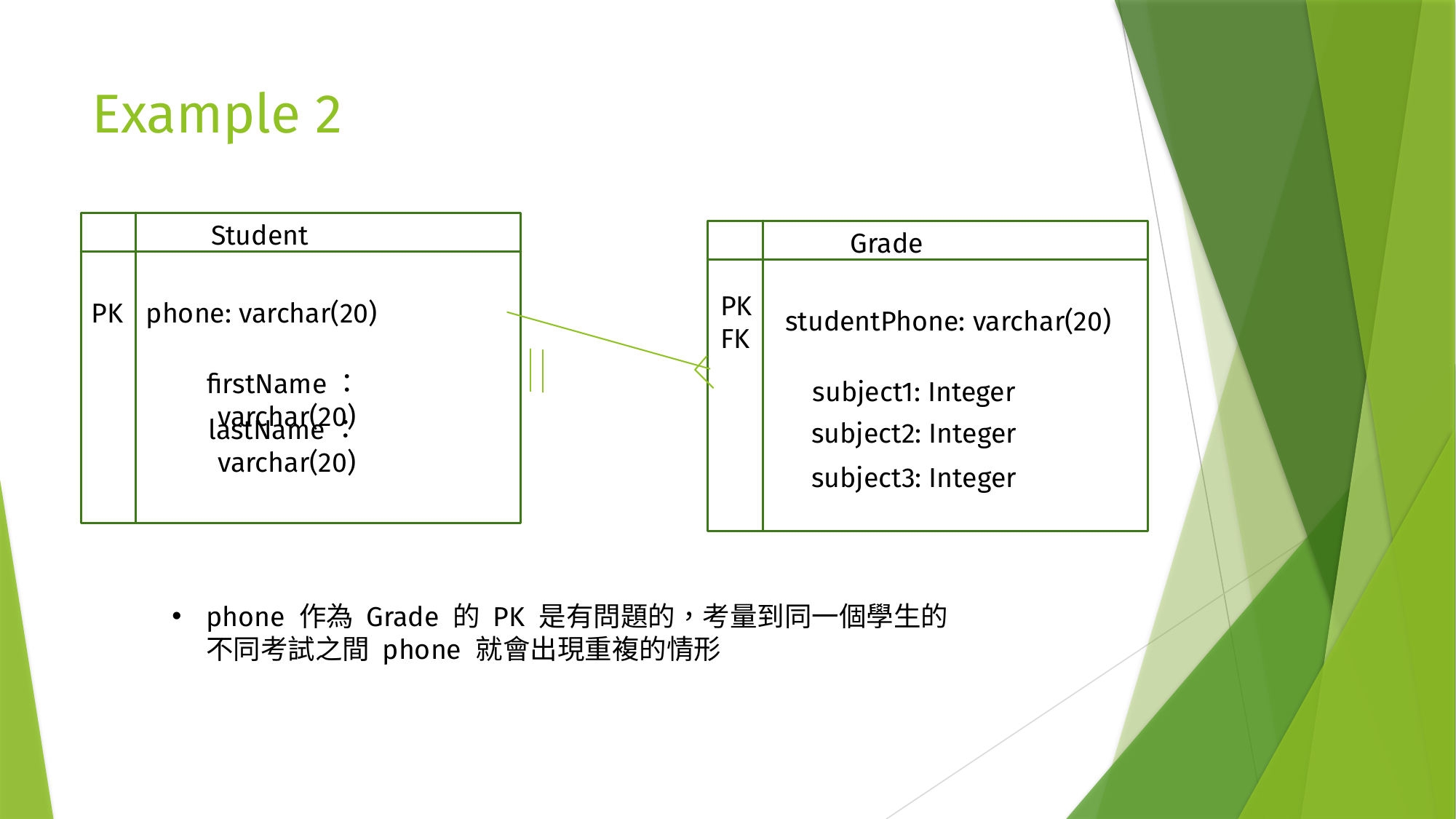

# Example 2

Student

Grade
PK
FK
PK
phone: varchar(20)
studentPhone: varchar(20)
firstName：varchar(20)
subject1: Integer
lastName：varchar(20)
subject2: Integer
subject3: Integer
phone 作為 Grade 的 PK 是有問題的，考量到同一個學生的不同考試之間 phone 就會出現重複的情形